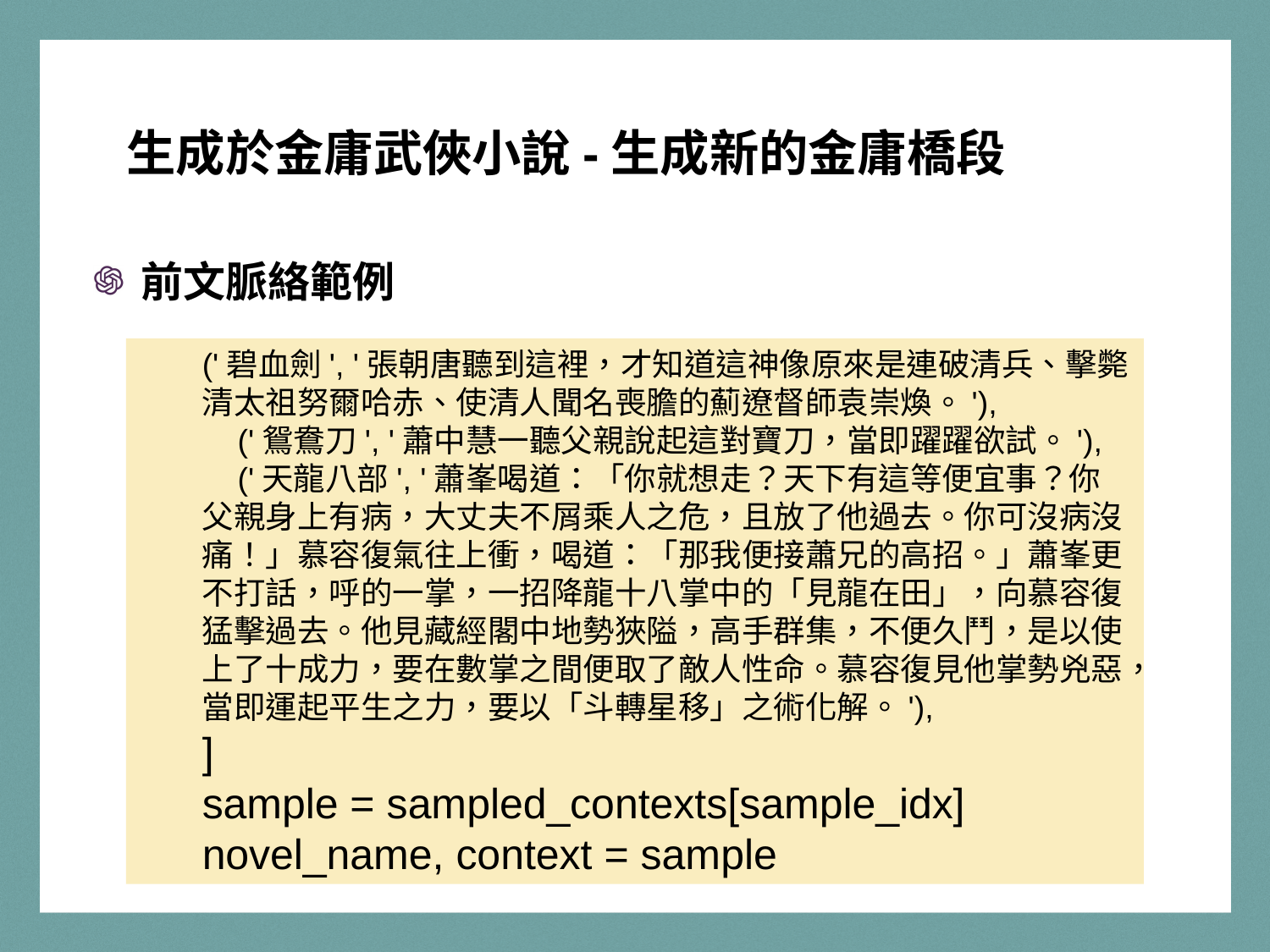

生成於金庸武俠小說-生成新的金庸橋段
前文脈絡範例
('碧血劍', '張朝唐聽到這裡，才知道這神像原來是連破清兵、擊斃清太祖努爾哈赤、使清人聞名喪膽的薊遼督師袁崇煥。'),
    ('鴛鴦刀', '蕭中慧一聽父親說起這對寶刀，當即躍躍欲試。'),
    ('天龍八部', '蕭峯喝道：「你就想走？天下有這等便宜事？你父親身上有病，大丈夫不屑乘人之危，且放了他過去。你可沒病沒痛！」慕容復氣往上衝，喝道：「那我便接蕭兄的高招。」蕭峯更不打話，呼的一掌，一招降龍十八掌中的「見龍在田」，向慕容復猛擊過去。他見藏經閣中地勢狹隘，高手群集，不便久鬥，是以使上了十成力，要在數掌之間便取了敵人性命。慕容復見他掌勢兇惡，當即運起平生之力，要以「斗轉星移」之術化解。'),
]
sample = sampled_contexts[sample_idx]
novel_name, context = sample